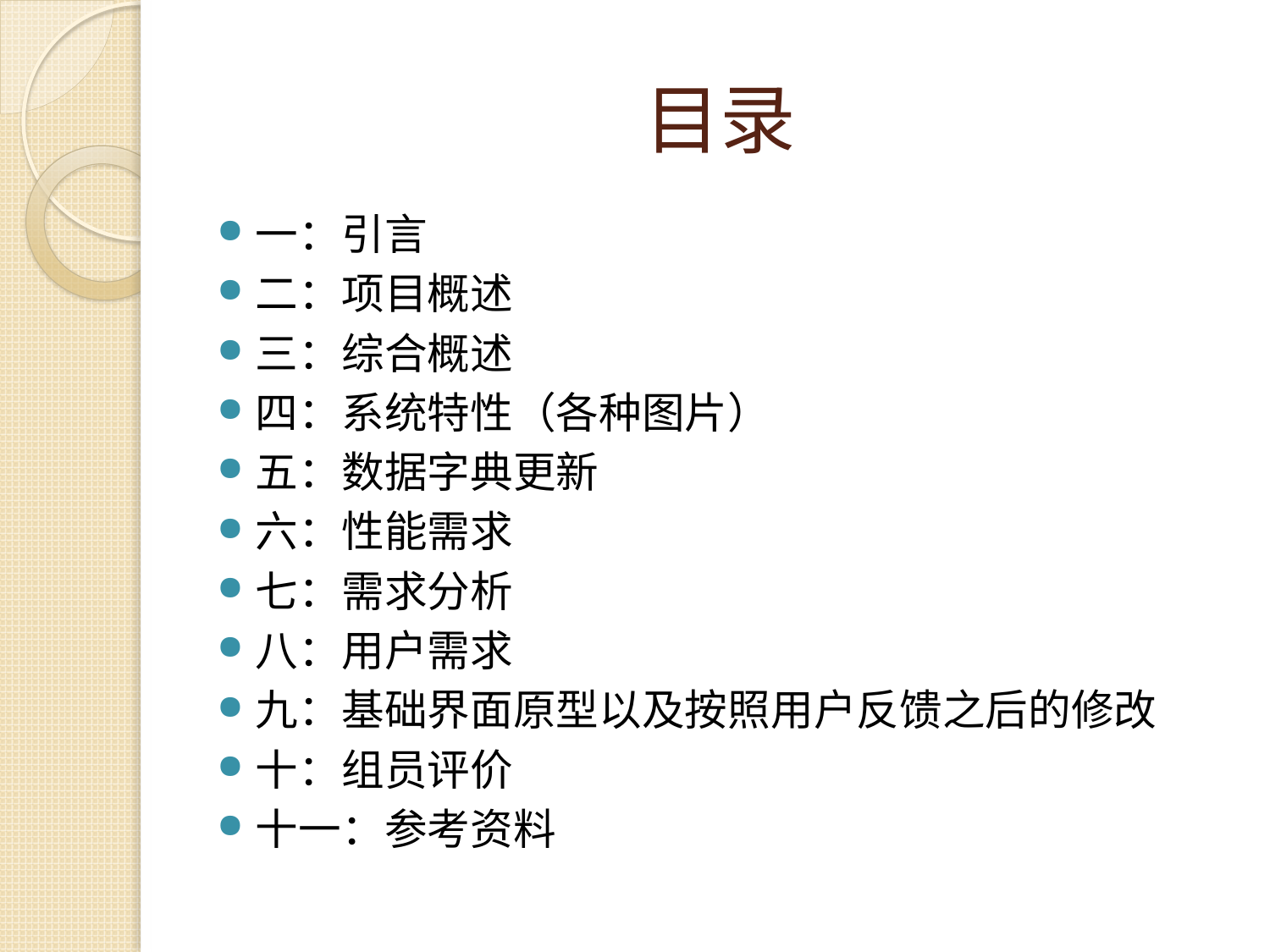

# 目录
一：引言
二：项目概述
三：综合概述
四：系统特性（各种图片）
五：数据字典更新
六：性能需求
七：需求分析
八：用户需求
九：基础界面原型以及按照用户反馈之后的修改
十：组员评价
十一：参考资料